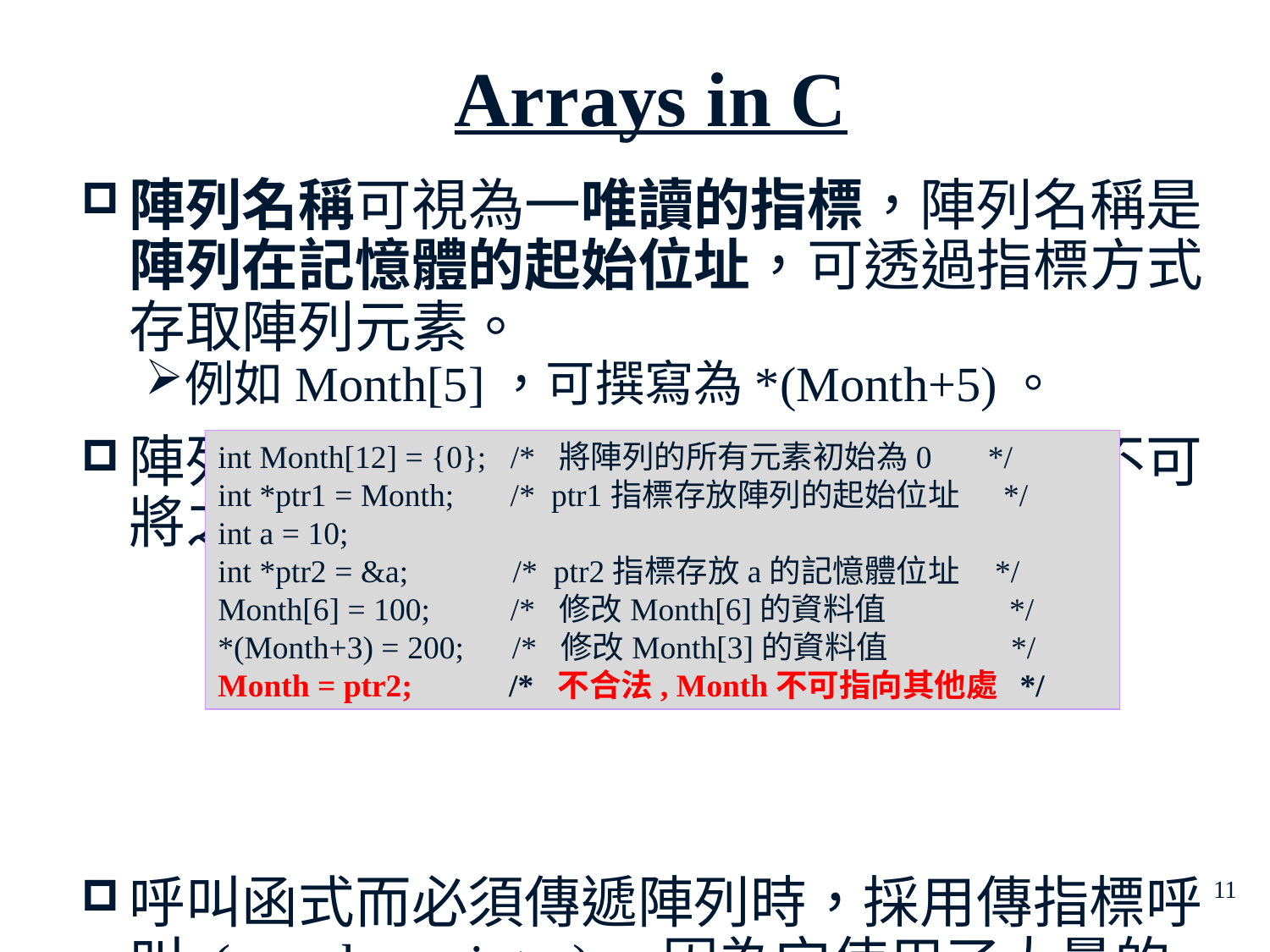

# Arrays in C
陣列名稱可視為一唯讀的指標，陣列名稱是陣列在記憶體的起始位址，可透過指標方式存取陣列元素。
例如Month[5]，可撰寫為*(Month+5)。
陣列名稱並不是可修改的指標變數，故不可將之指向另一記憶體位址。

呼叫函式而必須傳遞陣列時，採用傳指標呼叫 (pass by pointer)，因為它使用了大量的連續記憶體空間，為了知道陣列的邊界在何處，同時也必須指定所傳遞陣列之大小。

int Month[12] = {0};   /*  將陣列的所有元素初始為0	 */
int *ptr1 = Month;       /*  ptr1指標存放陣列的起始位址     */
int a = 10;
int *ptr2 = &a;             /*  ptr2指標存放a的記憶體位址	 */
Month[6] = 100;          /*  修改Month[6]的資料值                */
*(Month+3) = 200;      /*  修改Month[3]的資料值                */
Month = ptr2;            /*  不合法, Month不可指向其他處  */
11